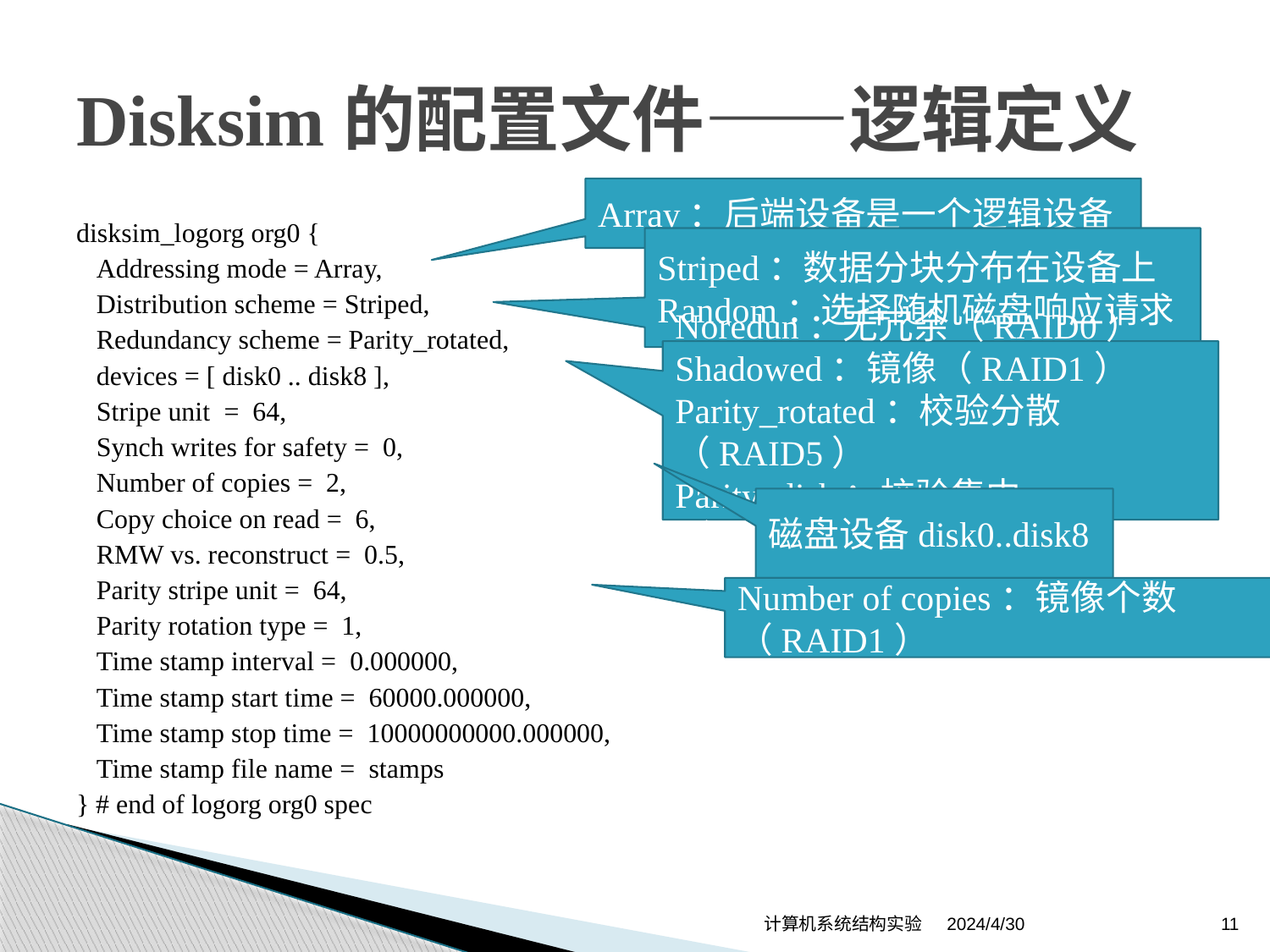

# Disksim的配置文件——逻辑定义
Array：后端设备是一个逻辑设备
disksim_logorg org0 {
   Addressing mode = Array,
   Distribution scheme = Striped,
   Redundancy scheme = Parity_rotated,
   devices = [ disk0 .. disk8 ],
   Stripe unit  =  64,
   Synch writes for safety =  0,
   Number of copies =  2,
   Copy choice on read =  6,
   RMW vs. reconstruct =  0.5,
   Parity stripe unit =  64,
   Parity rotation type =  1,
   Time stamp interval =  0.000000,
   Time stamp start time =  60000.000000,
   Time stamp stop time =  10000000000.000000,
   Time stamp file name =  stamps
} # end of logorg org0 spec
Striped：数据分块分布在设备上
Random：选择随机磁盘响应请求
Noredun：无冗余（RAID0）
Shadowed：镜像（RAID1）
Parity_rotated：校验分散（RAID5）
Parity_disk：校验集中（RAID4）
磁盘设备disk0..disk8
Number of copies：镜像个数（RAID1）
计算机系统结构实验
2024/4/30
11